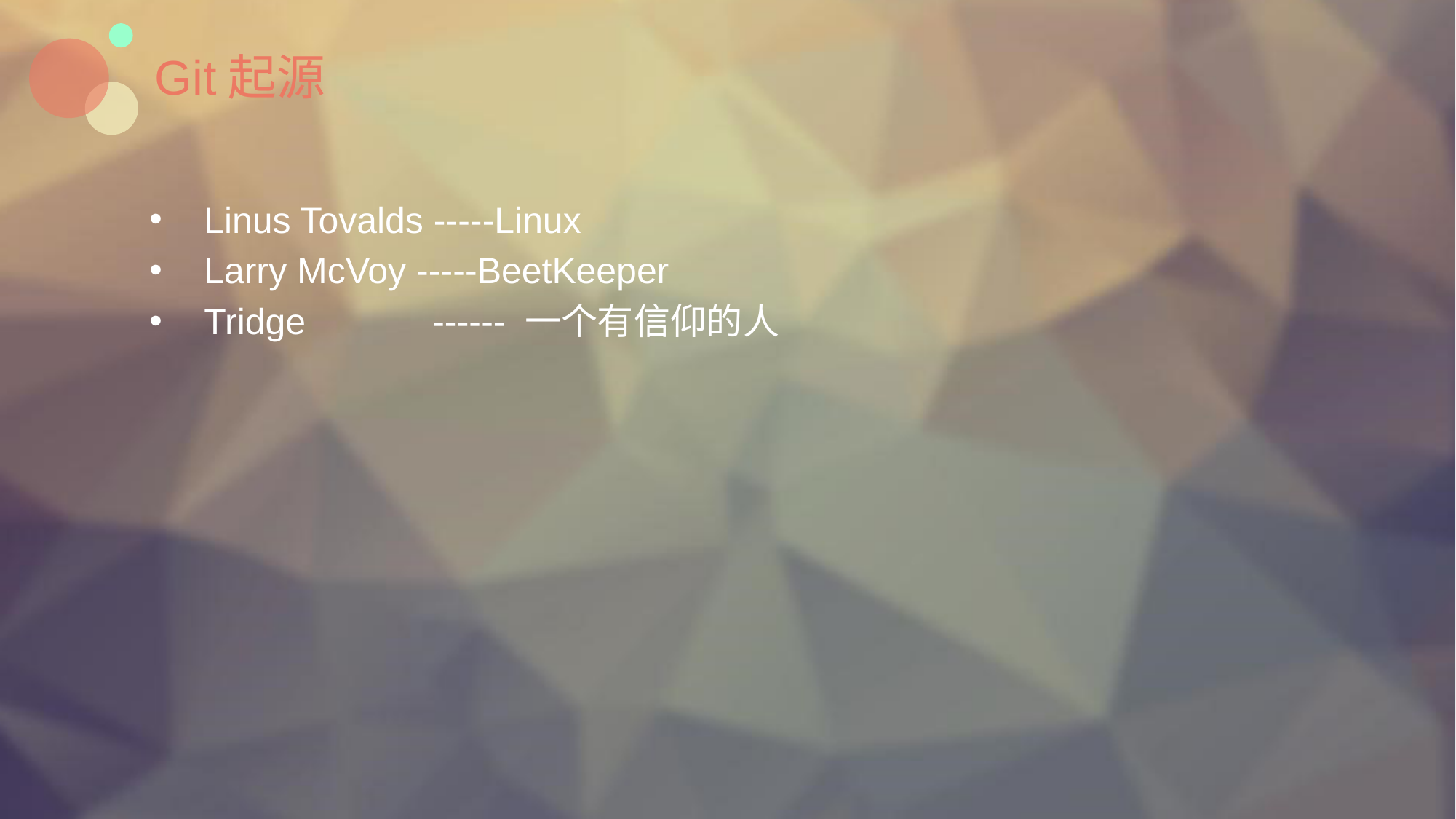

# Git起源
Linus Tovalds -----Linux
Larry McVoy -----BeetKeeper
Tridge 	 ------ 一个有信仰的人